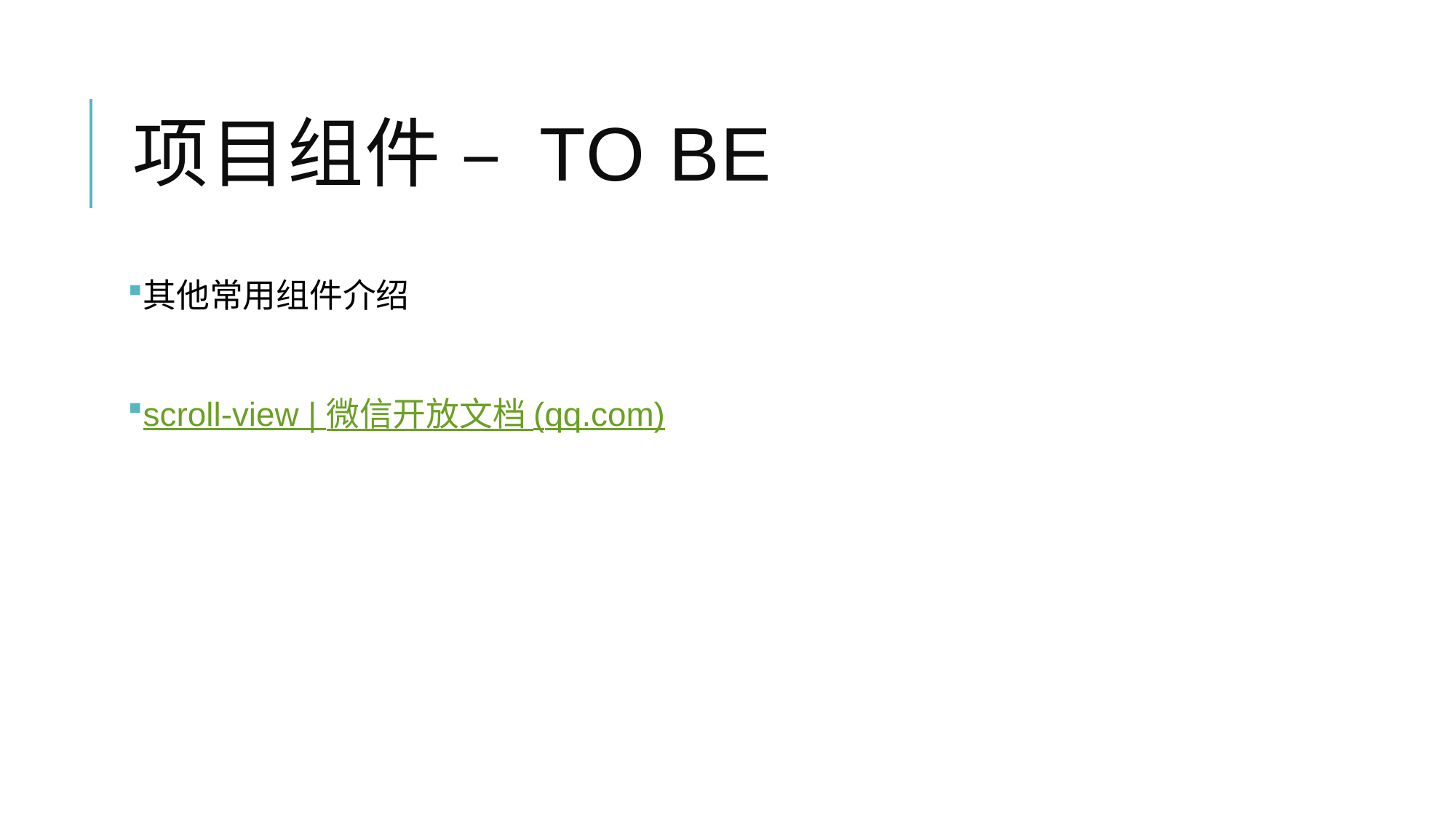

# 项目组件 – to be
其他常用组件介绍

scroll-view | 微信开放文档 (qq.com)